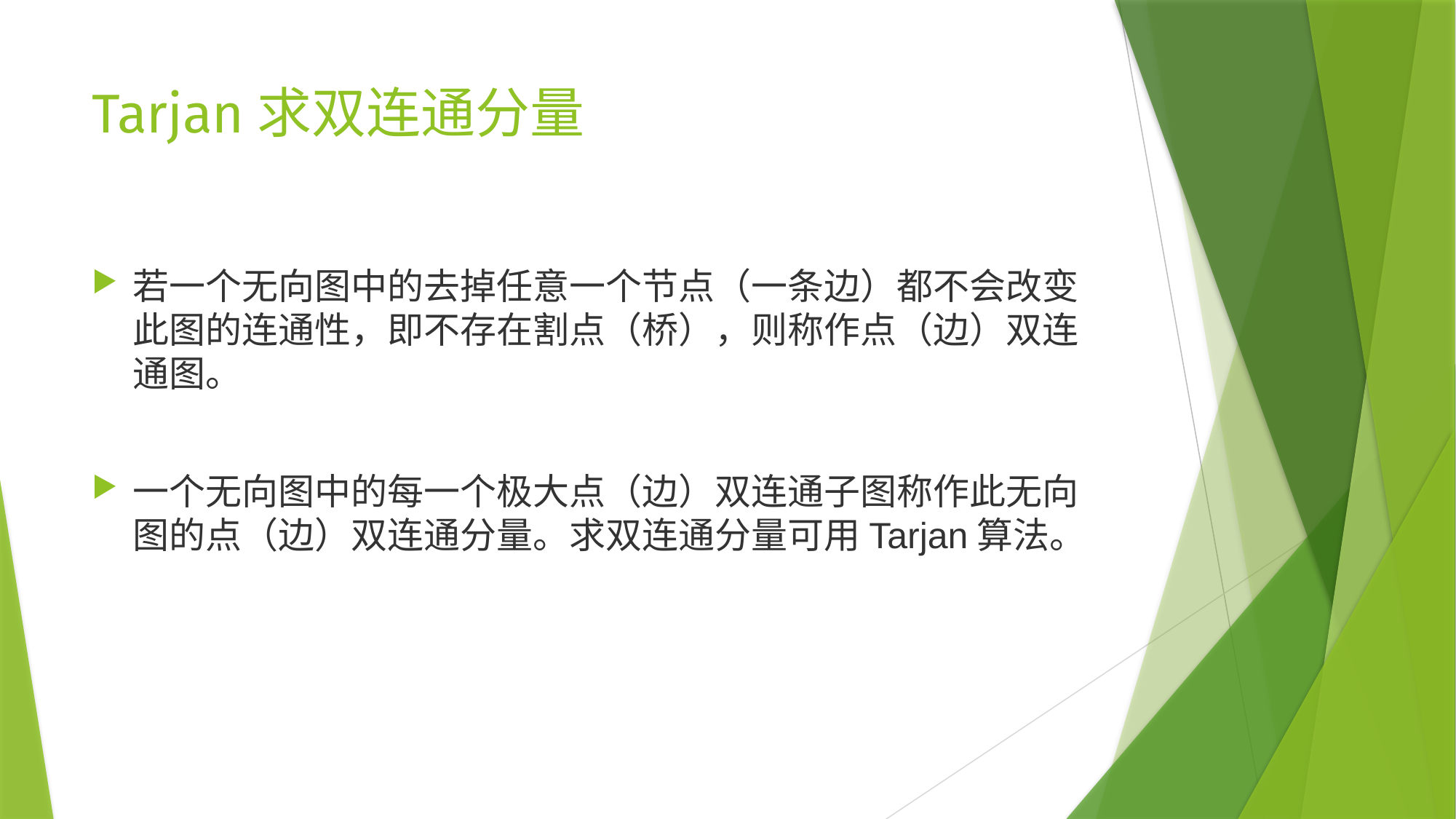

# Tarjan求双连通分量
若一个无向图中的去掉任意一个节点（一条边）都不会改变此图的连通性，即不存在割点（桥），则称作点（边）双连通图。

一个无向图中的每一个极大点（边）双连通子图称作此无向图的点（边）双连通分量。求双连通分量可用Tarjan算法。